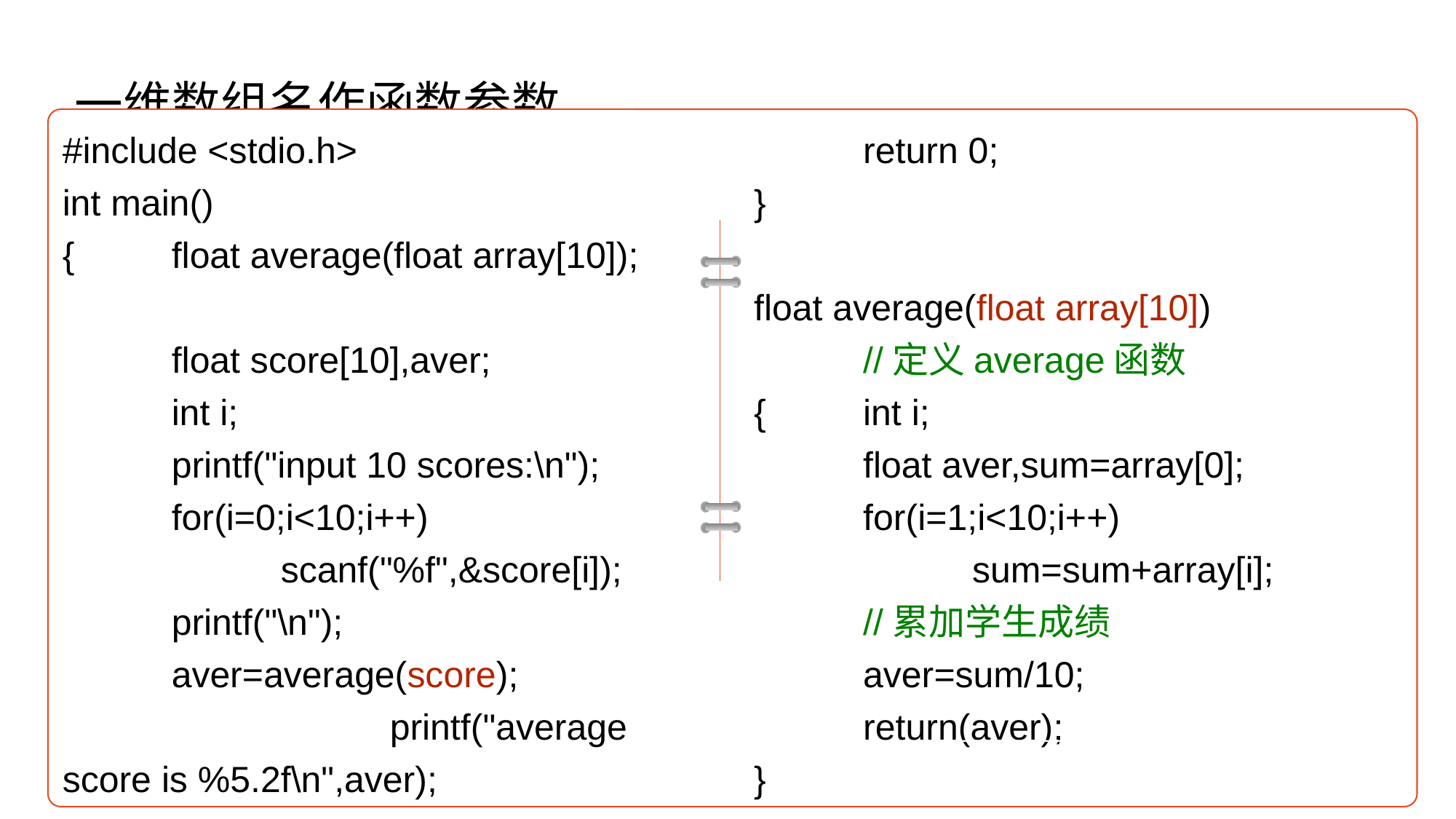

# 一维数组名作函数参数
#include <stdio.h>
int main()
{	float average(float array[10]);
	float score[10],aver;
	int i;
	printf("input 10 scores:\n");
	for(i=0;i<10;i++)
		scanf("%f",&score[i]);
	printf("\n");
	aver=average(score);				printf("average score is %5.2f\n",aver);
	return 0;
}

float average(float array[10])		//定义average函数
{	int i;
	float aver,sum=array[0];
	for(i=1;i<10;i++)
		sum=sum+array[i];		//累加学生成绩
	aver=sum/10;
	return(aver);
}

float average(float array[])